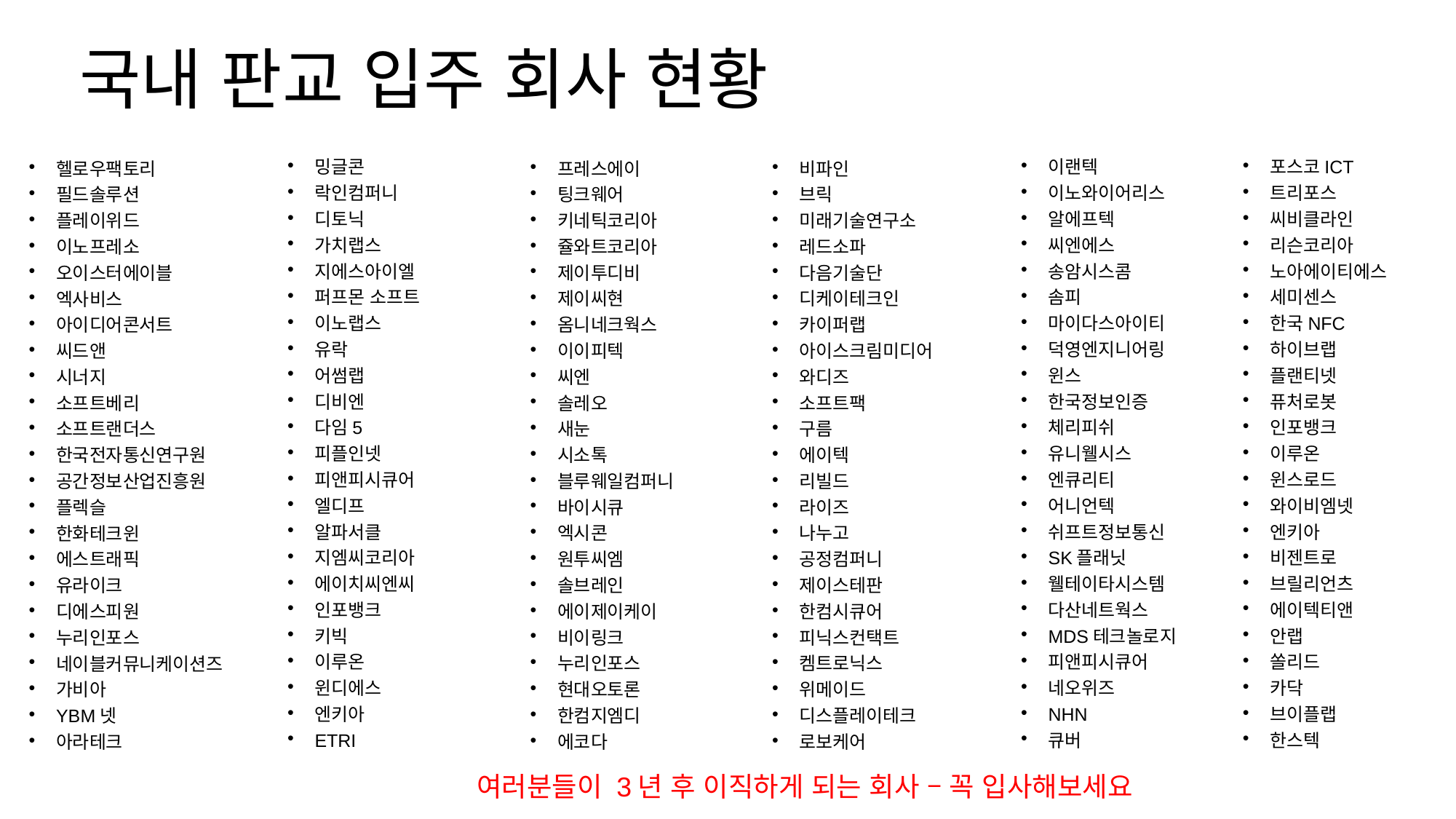

# 국내 판교 입주 회사 현황
밍글콘
락인컴퍼니
디토닉
가치랩스
지에스아이엘
퍼프몬 소프트
이노랩스
유락
어썸랩
디비엔
다임5
피플인넷
피앤피시큐어
엘디프
알파서클
지엠씨코리아
에이치씨엔씨
인포뱅크
키빅
이루온
윈디에스
엔키아
ETRI
이랜텍
이노와이어리스
알에프텍
씨엔에스
송암시스콤
솜피
마이다스아이티
덕영엔지니어링
윈스
한국정보인증
체리피쉬
유니웰시스
엔큐리티
어니언텍
쉬프트정보통신
SK플래닛
웰테이타시스템
다산네트웍스
MDS테크놀로지
피앤피시큐어
네오위즈
NHN
큐버

포스코ICT
트리포스
씨비클라인
리슨코리아
노아에이티에스
세미센스
한국NFC
하이브랩
플랜티넷
퓨처로봇
인포뱅크
이루온
윈스로드
와이비엠넷
엔키아
비젠트로
브릴리언츠
에이텍티앤
안랩
쏠리드
카닥
브이플랩
한스텍

헬로우팩토리
필드솔루션
플레이위드
이노프레소
오이스터에이블
엑사비스
아이디어콘서트
씨드앤
시너지
소프트베리
소프트랜더스
한국전자통신연구원
공간정보산업진흥원
플렉슬
한화테크윈
에스트래픽
유라이크
디에스피원
누리인포스
네이블커뮤니케이션즈
가비아
YBM넷
아라테크
프레스에이
팅크웨어
키네틱코리아
쥴와트코리아
제이투디비
제이씨현
옴니네크웍스
이이피텍
씨엔
솔레오
새눈
시소톡
블루웨일컴퍼니
바이시큐
엑시콘
원투씨엠
솔브레인
에이제이케이
비이링크
누리인포스
현대오토론
한컴지엠디
에코다
비파인
브릭
미래기술연구소
레드소파
다음기술단
디케이테크인
카이퍼랩
아이스크림미디어
와디즈
소프트팩
구름
에이텍
리빌드
라이즈
나누고
공정컴퍼니
제이스테판
한컴시큐어
피닉스컨택트
켐트로닉스
위메이드
디스플레이테크
로보케어
여러분들이 3년 후 이직하게 되는 회사 – 꼭 입사해보세요